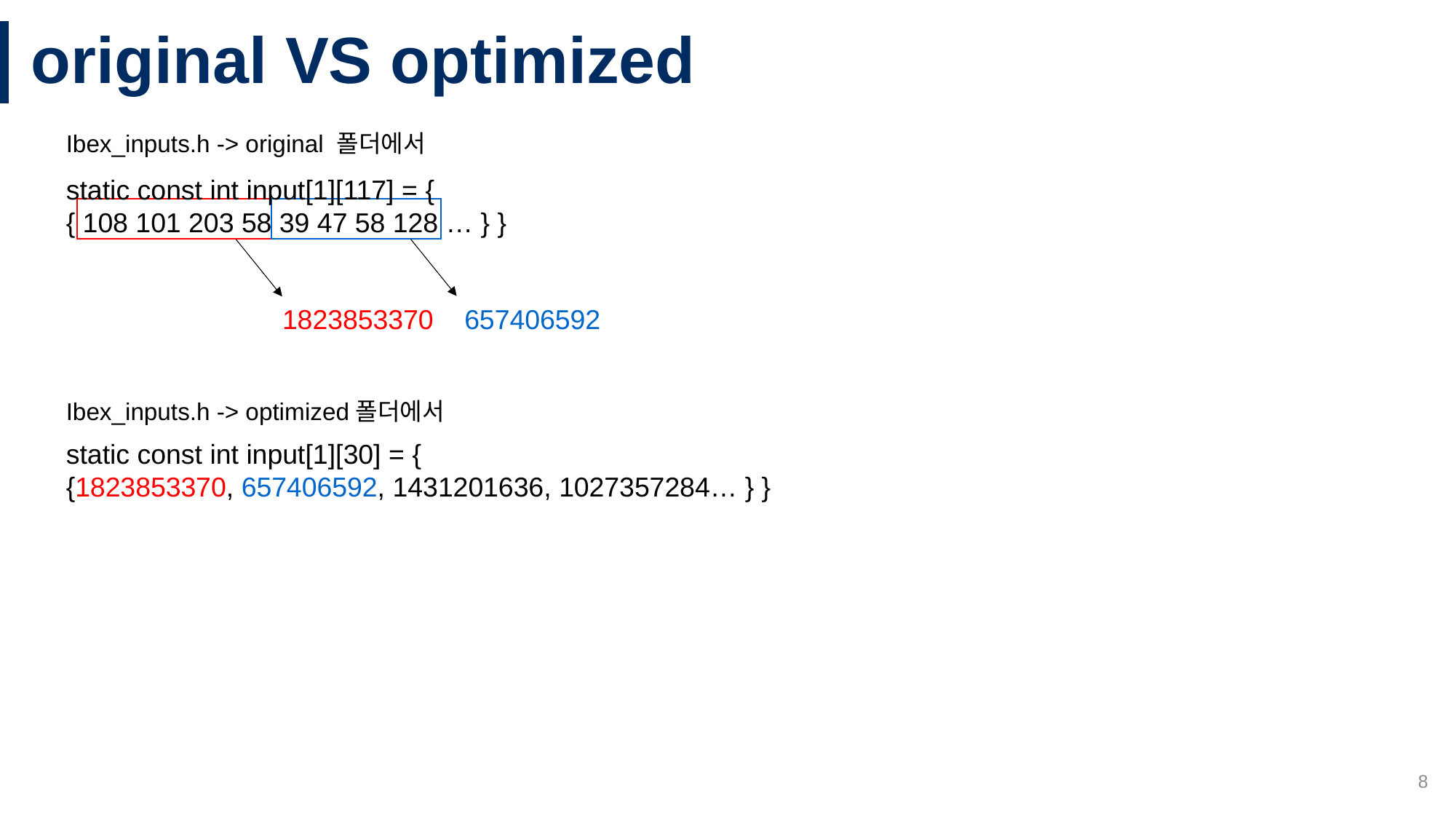

# original VS optimized
Ibex_inputs.h -> original 폴더에서
static const int input[1][117] = {
{ 108 101 203 58 39 47 58 128 … } }

1823853370
657406592
Ibex_inputs.h -> optimized폴더에서
static const int input[1][30] = {
{1823853370, 657406592, 1431201636, 1027357284… } }

8